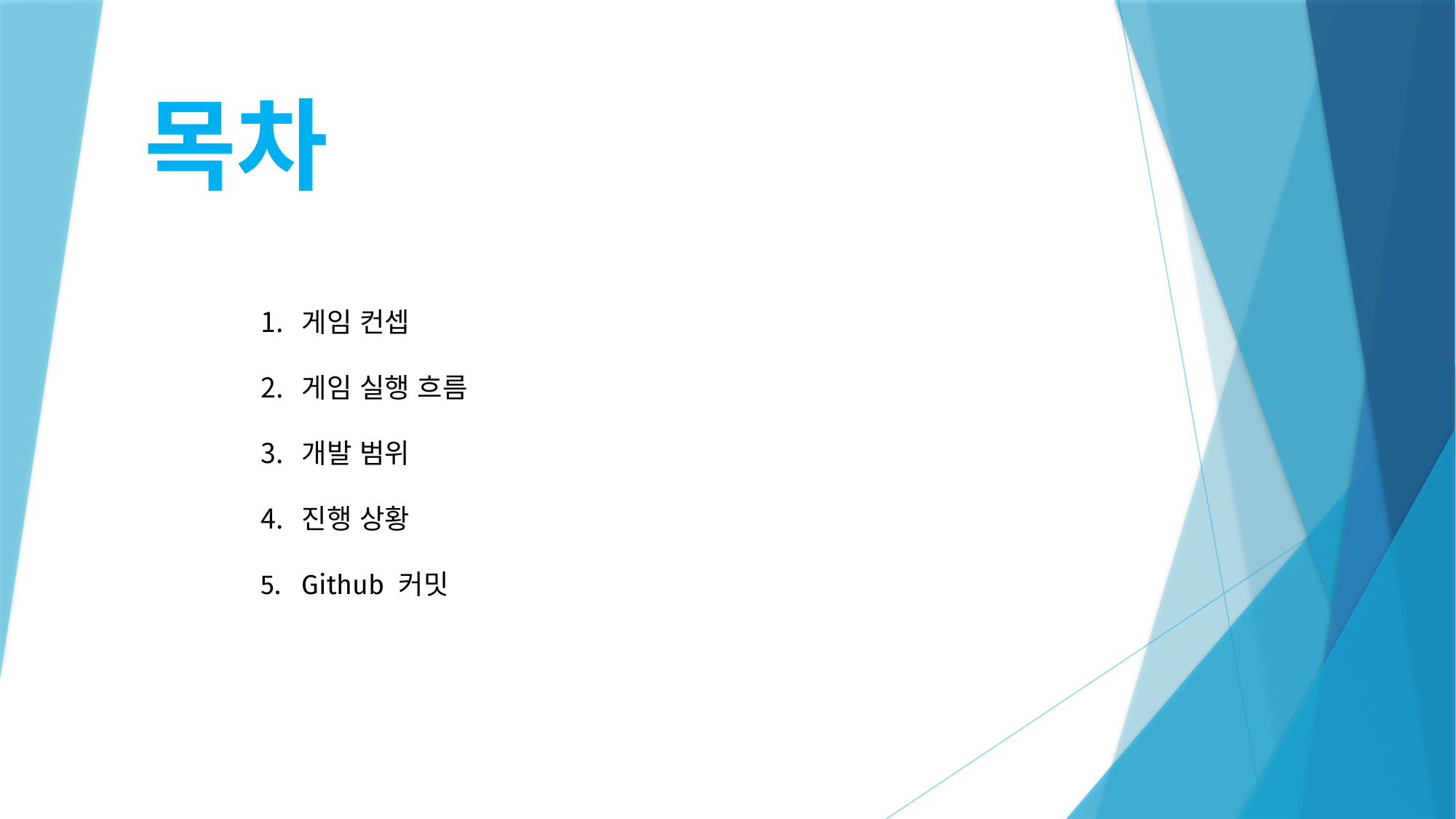

목차
게임 컨셉

게임 실행 흐름

개발 범위

진행 상황

Github 커밋